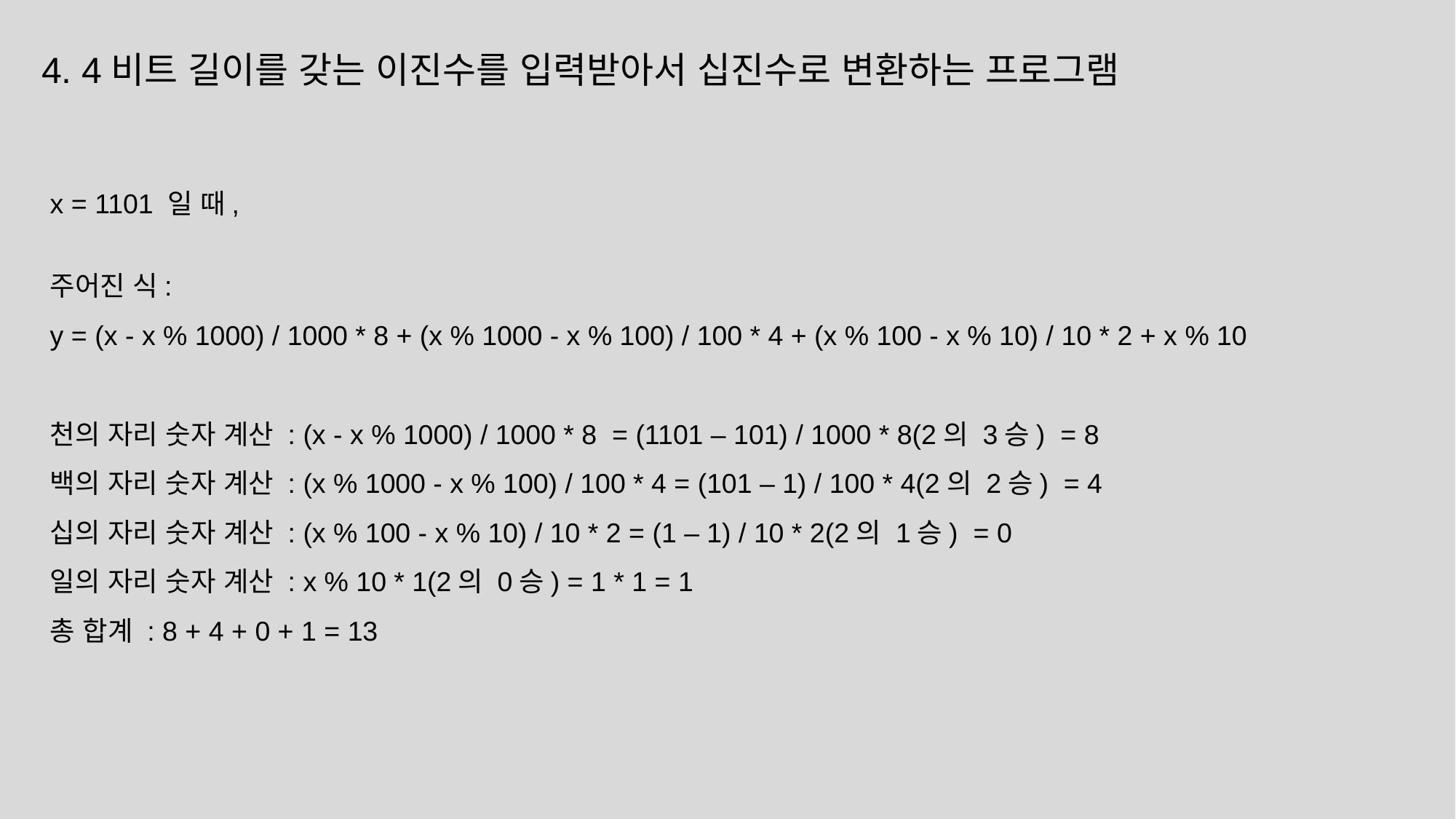

4. 4비트 길이를 갖는 이진수를 입력받아서 십진수로 변환하는 프로그램

x = 1101 일 때,
주어진 식:
y = (x - x % 1000) / 1000 * 8 + (x % 1000 - x % 100) / 100 * 4 + (x % 100 - x % 10) / 10 * 2 + x % 10

천의 자리 숫자 계산 : (x - x % 1000) / 1000 * 8  = (1101 – 101) / 1000 * 8(2의 3승)  = 8
백의 자리 숫자 계산 : (x % 1000 - x % 100) / 100 * 4 = (101 – 1) / 100 * 4(2의 2승)  = 4
십의 자리 숫자 계산 : (x % 100 - x % 10) / 10 * 2 = (1 – 1) / 10 * 2(2의 1승)  = 0
일의 자리 숫자 계산 : x % 10 * 1(2의 0승) = 1 * 1 = 1
총 합계 : 8 + 4 + 0 + 1 = 13